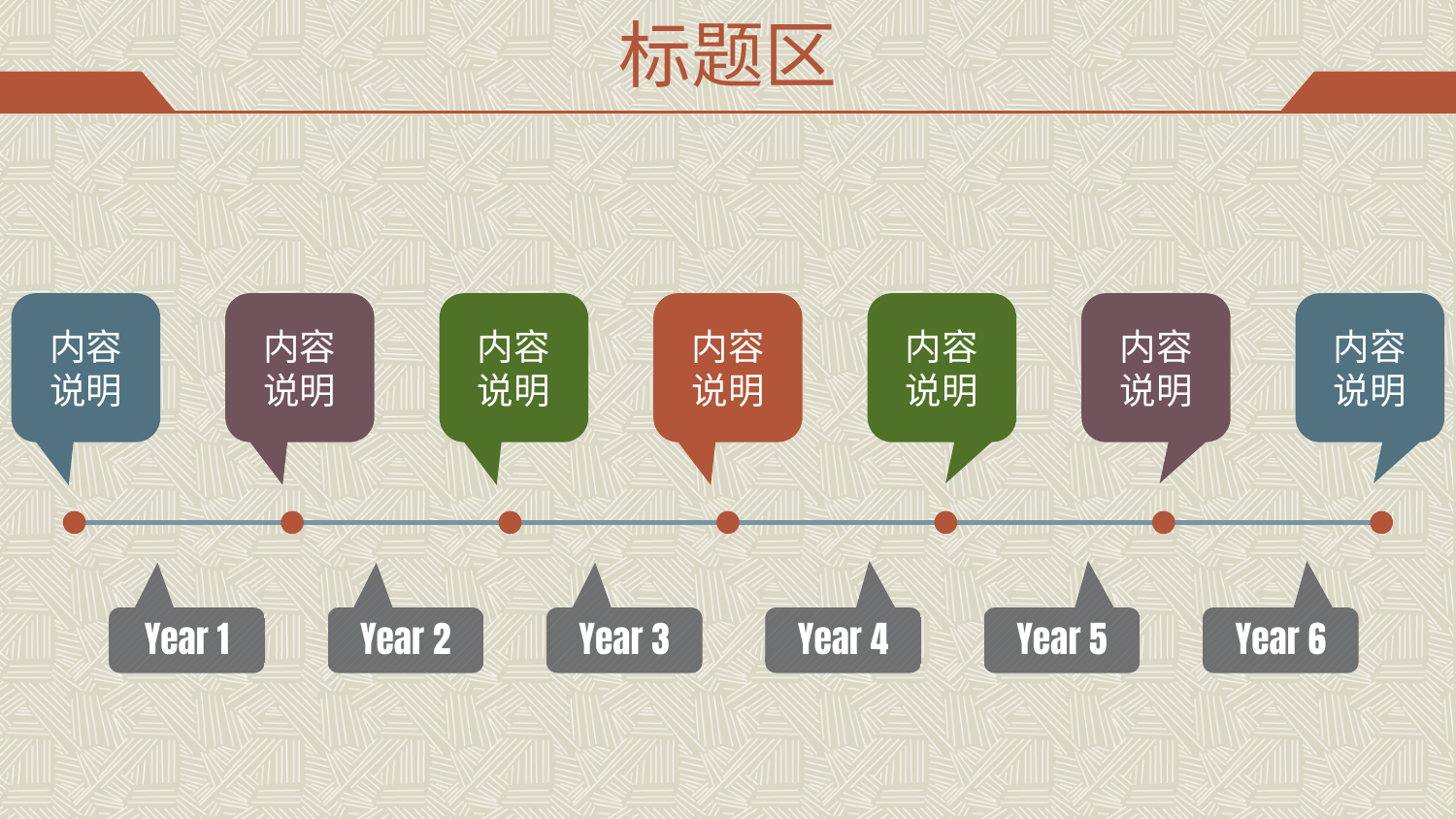

# 标题区
内容说明
内容说明
内容说明
内容说明
内容说明
内容说明
内容说明

Year 1
Year 2
Year 3
Year 4
Year 5
Year 6